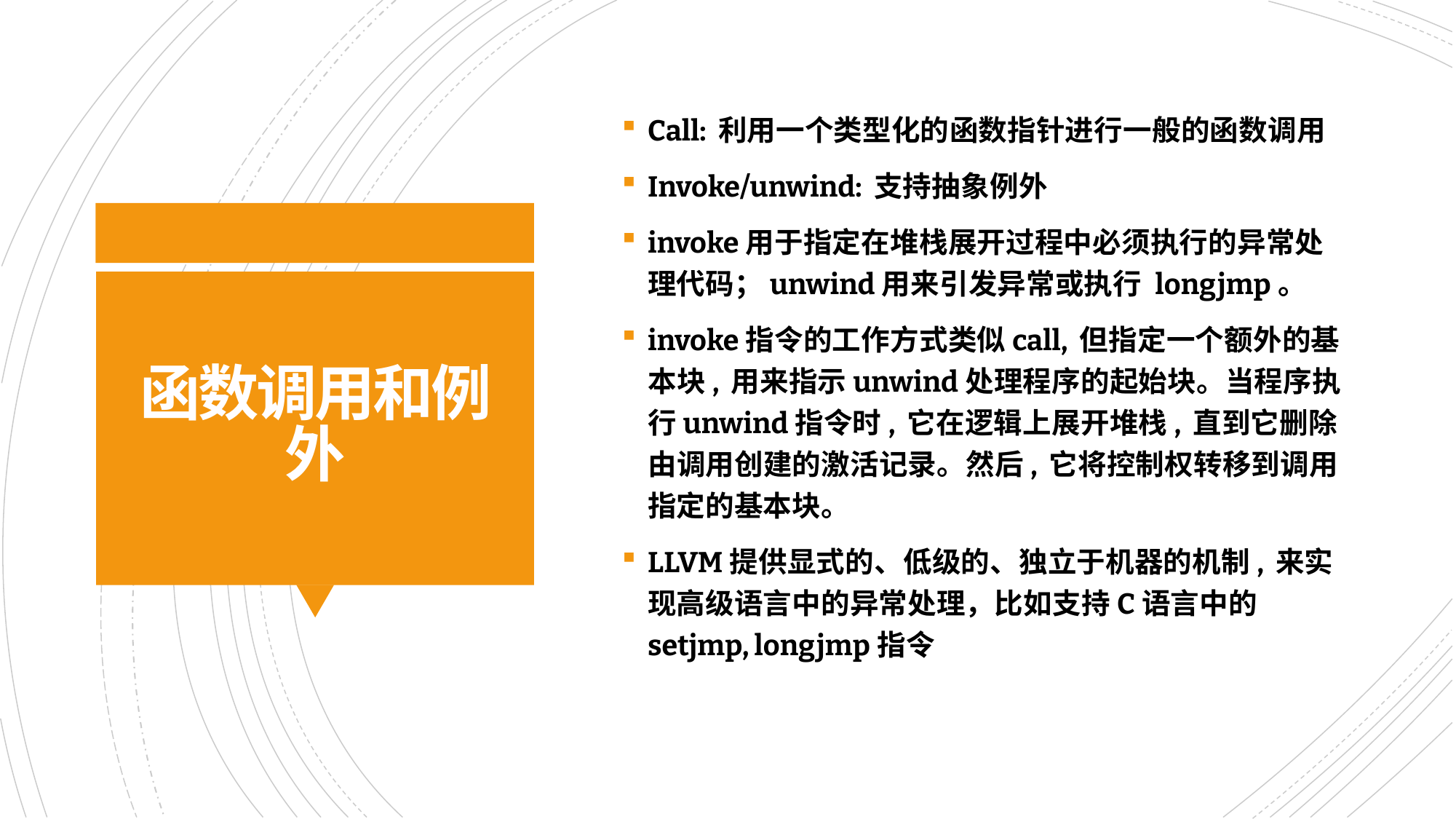

Call: 利用一个类型化的函数指针进行一般的函数调用
Invoke/unwind: 支持抽象例外
invoke用于指定在堆栈展开过程中必须执行的异常处理代码；unwind用来引发异常或执行 longjmp。
invoke指令的工作方式类似call, 但指定一个额外的基本块, 用来指示unwind处理程序的起始块。当程序执行unwind指令时, 它在逻辑上展开堆栈, 直到它删除由调用创建的激活记录。然后, 它将控制权转移到调用指定的基本块。
LLVM提供显式的、低级的、独立于机器的机制, 来实现高级语言中的异常处理，比如支持C语言中的setjmp, longjmp指令

# 函数调用和例外